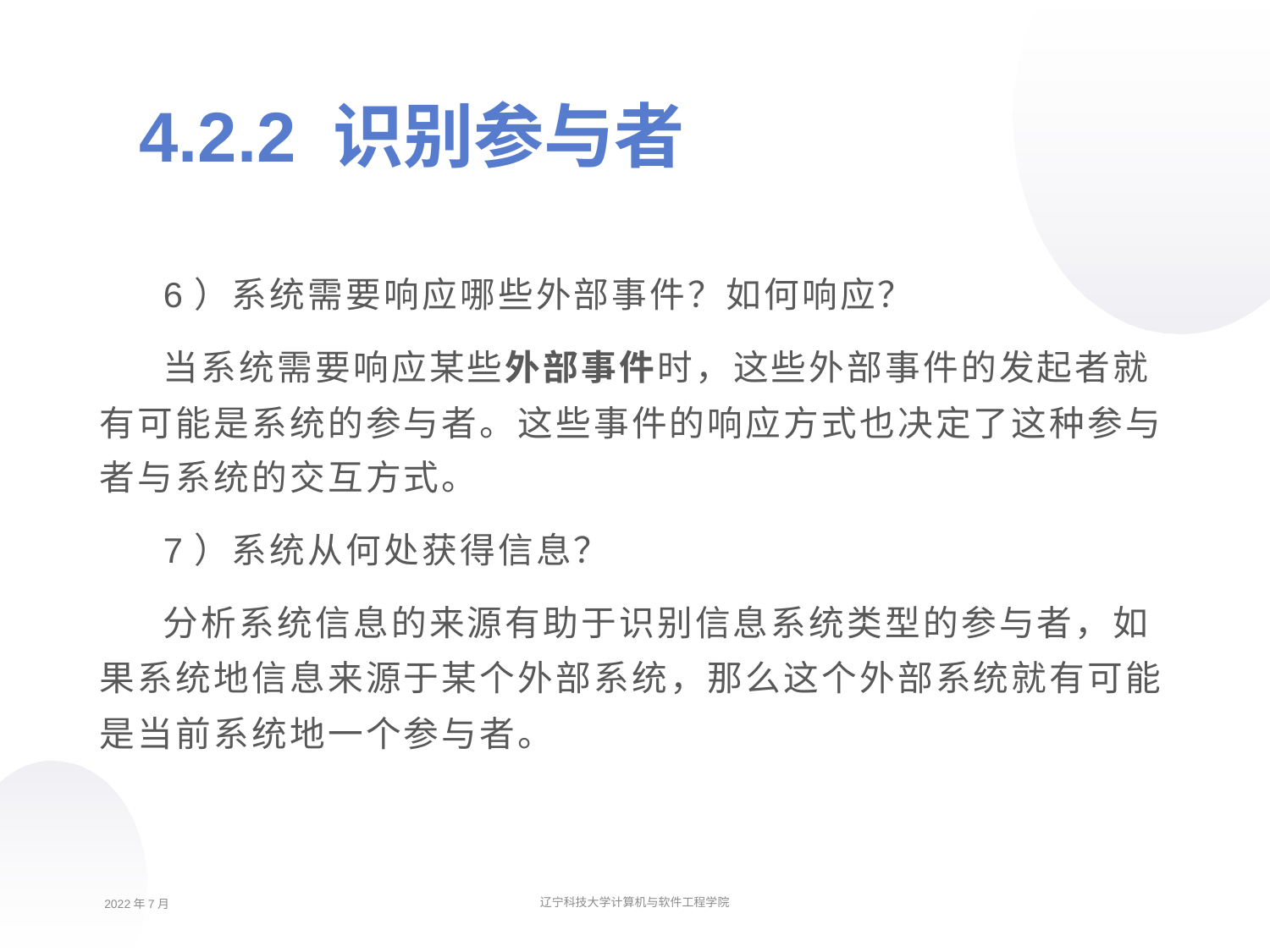

4.2.2 识别参与者
6）系统需要响应哪些外部事件？如何响应？
当系统需要响应某些外部事件时，这些外部事件的发起者就有可能是系统的参与者。这些事件的响应方式也决定了这种参与者与系统的交互方式。
7）系统从何处获得信息？
分析系统信息的来源有助于识别信息系统类型的参与者，如果系统地信息来源于某个外部系统，那么这个外部系统就有可能是当前系统地一个参与者。

2022年7月
辽宁科技大学计算机与软件工程学院
19